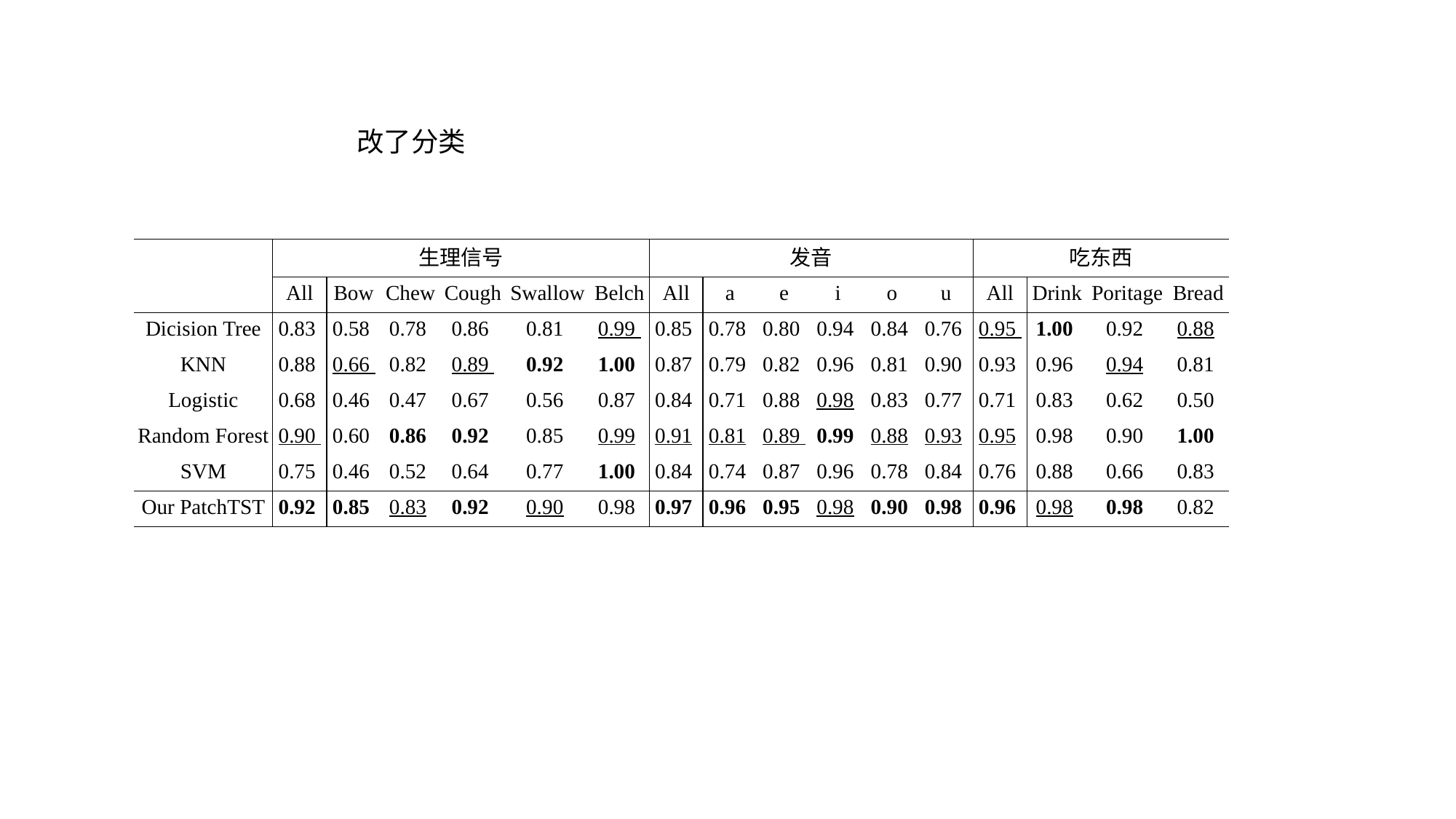

改了分类
|  | 生理信号 |  |  |  |  |  | 发音 |  |  |  |  |  | 吃东西 |  |  |  |
| --- | --- | --- | --- | --- | --- | --- | --- | --- | --- | --- | --- | --- | --- | --- | --- | --- |
|  | All | Bow | Chew | Cough | Swallow | Belch | All | a | e | i | o | u | All | Drink | Poritage | Bread |
| Dicision Tree | 0.83 | 0.58 | 0.78 | 0.86 | 0.81 | 0.99 | 0.85 | 0.78 | 0.80 | 0.94 | 0.84 | 0.76 | 0.95 | 1.00 | 0.92 | 0.88 |
| KNN | 0.88 | 0.66 | 0.82 | 0.89 | 0.92 | 1.00 | 0.87 | 0.79 | 0.82 | 0.96 | 0.81 | 0.90 | 0.93 | 0.96 | 0.94 | 0.81 |
| Logistic | 0.68 | 0.46 | 0.47 | 0.67 | 0.56 | 0.87 | 0.84 | 0.71 | 0.88 | 0.98 | 0.83 | 0.77 | 0.71 | 0.83 | 0.62 | 0.50 |
| Random Forest | 0.90 | 0.60 | 0.86 | 0.92 | 0.85 | 0.99 | 0.91 | 0.81 | 0.89 | 0.99 | 0.88 | 0.93 | 0.95 | 0.98 | 0.90 | 1.00 |
| SVM | 0.75 | 0.46 | 0.52 | 0.64 | 0.77 | 1.00 | 0.84 | 0.74 | 0.87 | 0.96 | 0.78 | 0.84 | 0.76 | 0.88 | 0.66 | 0.83 |
| Our PatchTST | 0.92 | 0.85 | 0.83 | 0.92 | 0.90 | 0.98 | 0.97 | 0.96 | 0.95 | 0.98 | 0.90 | 0.98 | 0.96 | 0.98 | 0.98 | 0.82 |